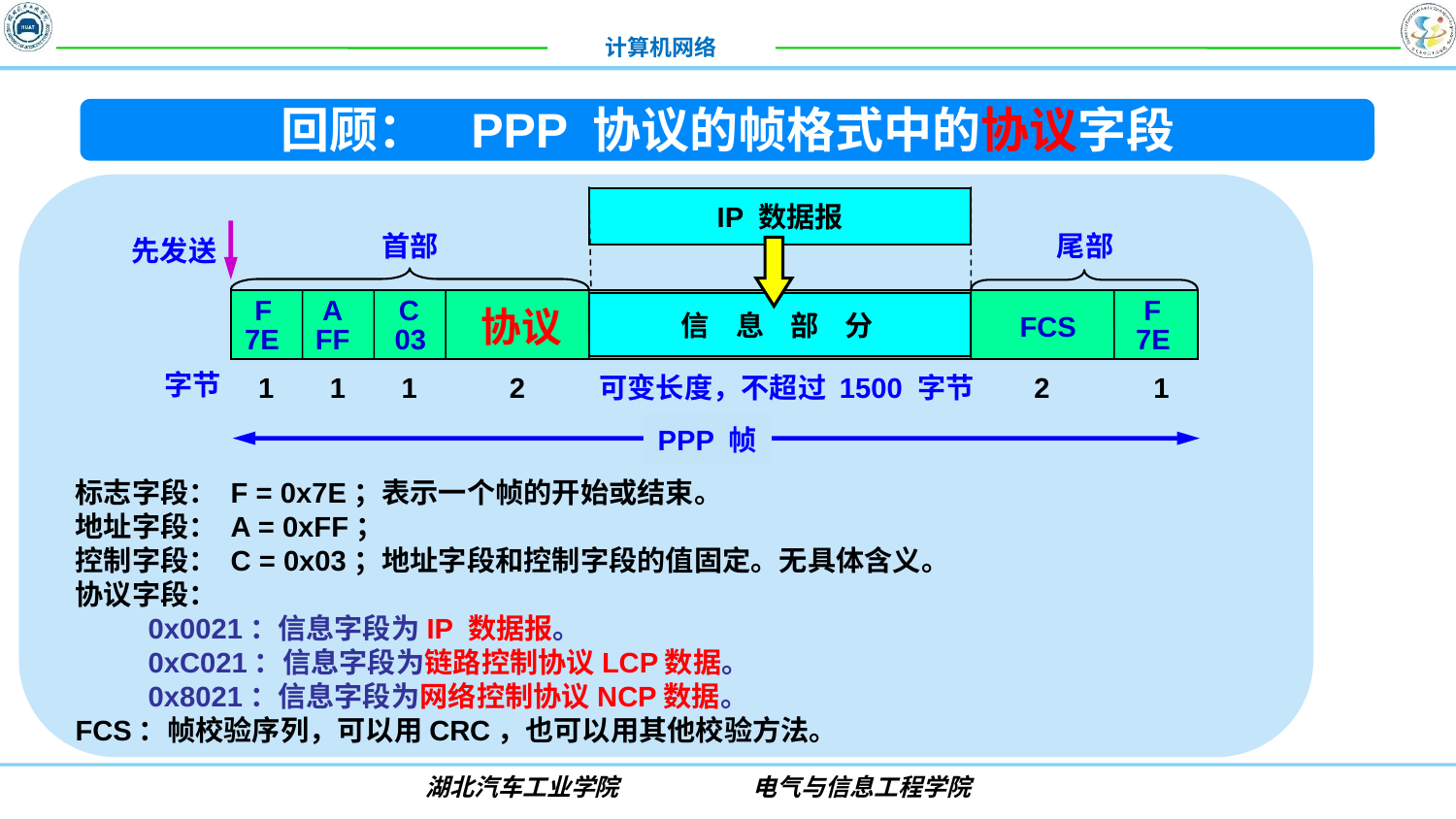

回顾：   PPP 协议的帧格式中的协议字段

IP 数据报

首部
尾部
先发送

F
A
F
C

协议
信    息    部    分
FCS
7E
FF
03
7E
字节
1
1
1
2
可变长度，不超过 1500 字节
2
1
PPP 帧

标志字段： F = 0x7E；表示一个帧的开始或结束。
地址字段： A = 0xFF；
控制字段： C = 0x03；地址字段和控制字段的值固定。无具体含义。
协议字段：
0x0021：信息字段为IP 数据报。
0xC021：信息字段为链路控制协议LCP数据。
0x8021：信息字段为网络控制协议NCP数据。
FCS：帧校验序列，可以用CRC，也可以用其他校验方法。